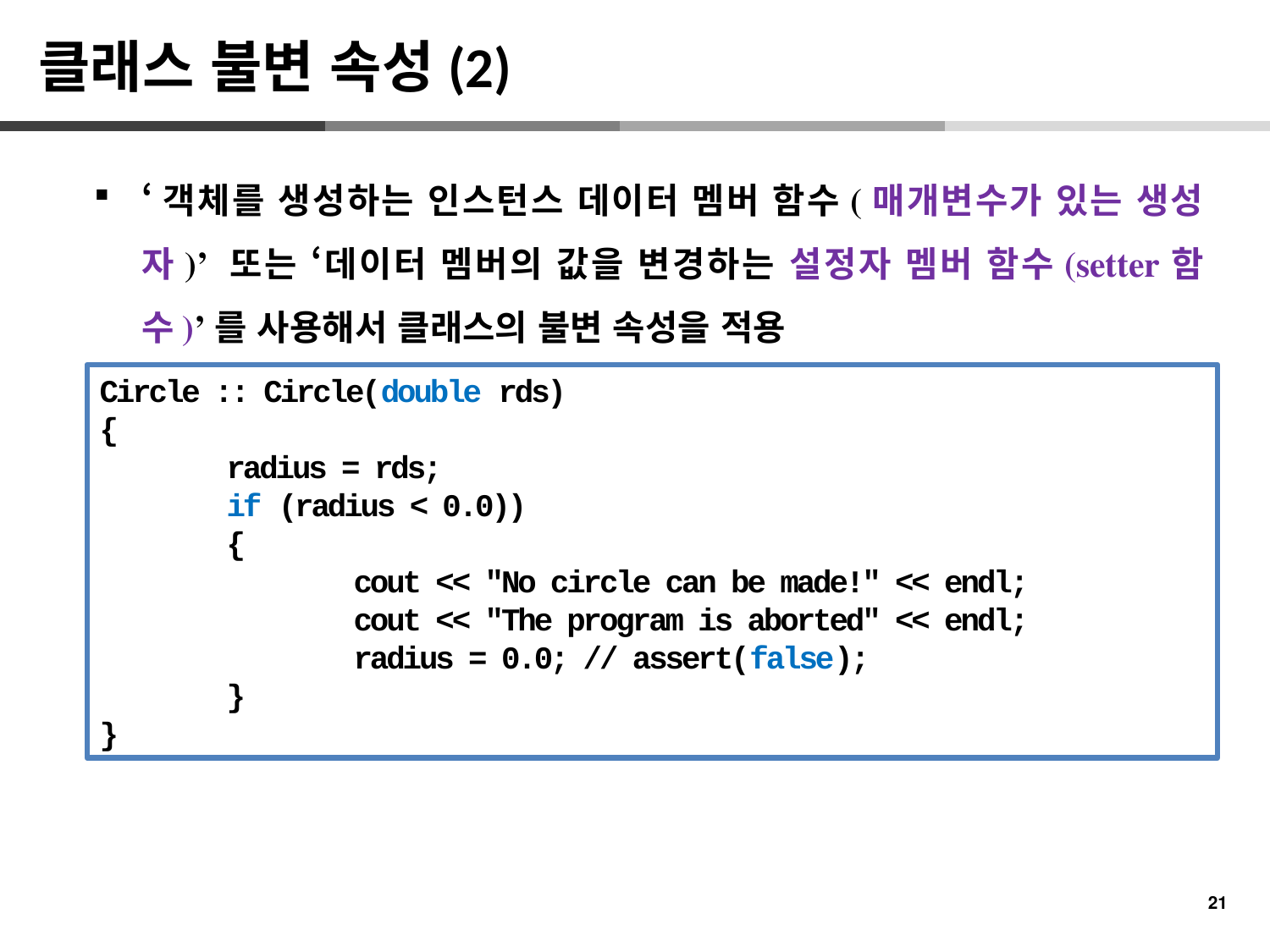

클래스 불변 속성(2)
‘객체를 생성하는 인스턴스 데이터 멤버 함수(매개변수가 있는 생성자)’ 또는 ‘데이터 멤버의 값을 변경하는 설정자 멤버 함수(setter함수)’를 사용해서 클래스의 불변 속성을 적용
Circle :: Circle(double rds)
{
	radius = rds;
	if (radius < 0.0))
	{
		cout << "No circle can be made!" << endl;
		cout << "The program is aborted" << endl;
		radius = 0.0; // assert(false);
	}
}